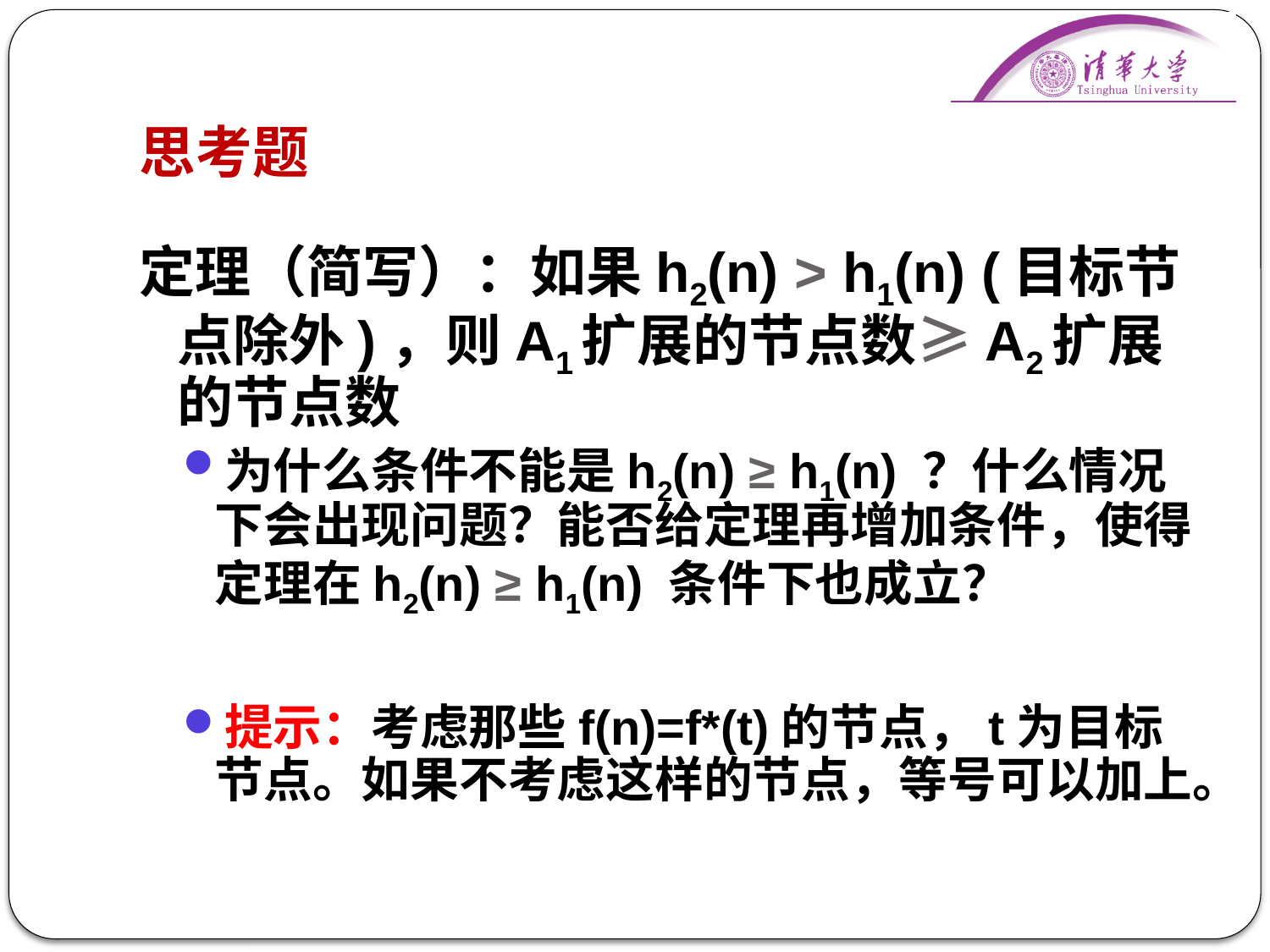

# 思考题
定理（简写）：如果h2(n) > h1(n) (目标节点除外)，则A1扩展的节点数≥A2扩展的节点数
为什么条件不能是h2(n) ≥ h1(n) ？什么情况下会出现问题？能否给定理再增加条件，使得定理在h2(n) ≥ h1(n) 条件下也成立？

提示：考虑那些f(n)=f*(t)的节点，t为目标节点。如果不考虑这样的节点，等号可以加上。
52